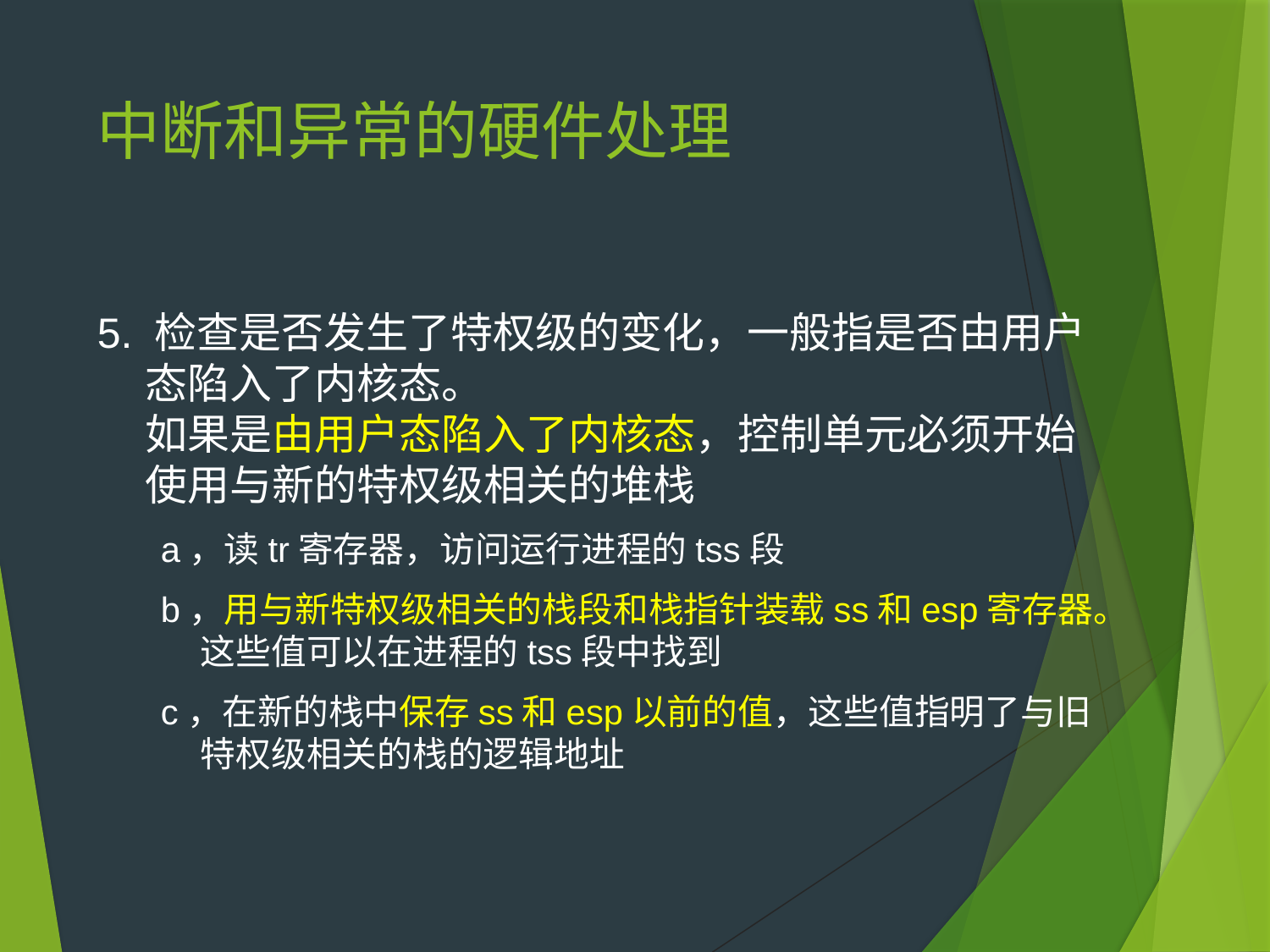

# 中断和异常的硬件处理
5. 检查是否发生了特权级的变化，一般指是否由用户态陷入了内核态。
如果是由用户态陷入了内核态，控制单元必须开始使用与新的特权级相关的堆栈
a，读tr寄存器，访问运行进程的tss段
b，用与新特权级相关的栈段和栈指针装载ss和esp寄存器。这些值可以在进程的tss段中找到
c，在新的栈中保存ss和esp以前的值，这些值指明了与旧特权级相关的栈的逻辑地址